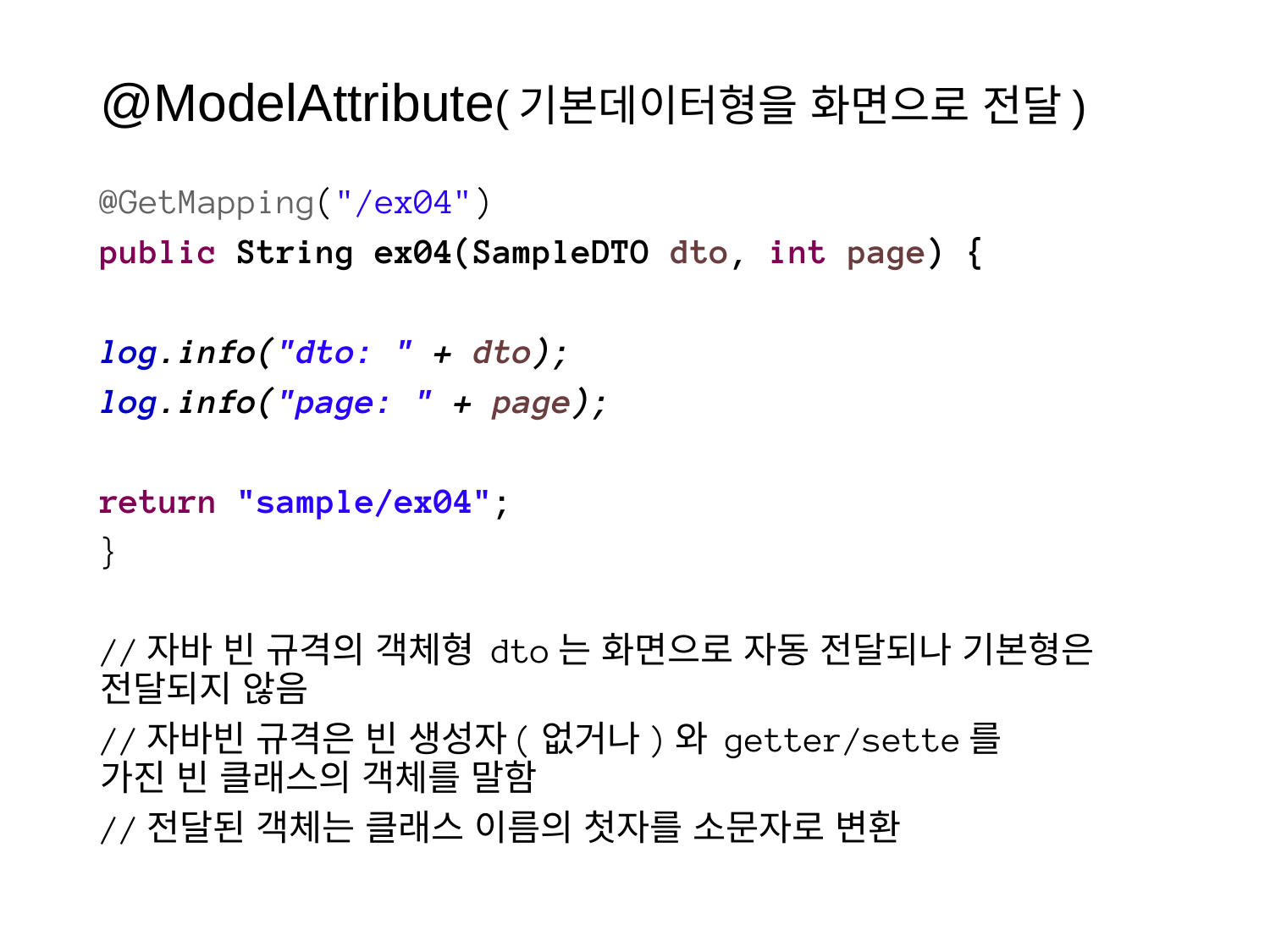

# @ModelAttribute(기본데이터형을 화면으로 전달)
@GetMapping("/ex04")
public String ex04(SampleDTO dto, int page) {

log.info("dto: " + dto);
log.info("page: " + page);

return "sample/ex04";
}

//자바 빈 규격의 객체형 dto는 화면으로 자동 전달되나 기본형은 전달되지 않음
//자바빈 규격은 빈 생성자(없거나)와 getter/sette를
가진 빈 클래스의 객체를 말함
//전달된 객체는 클래스 이름의 첫자를 소문자로 변환